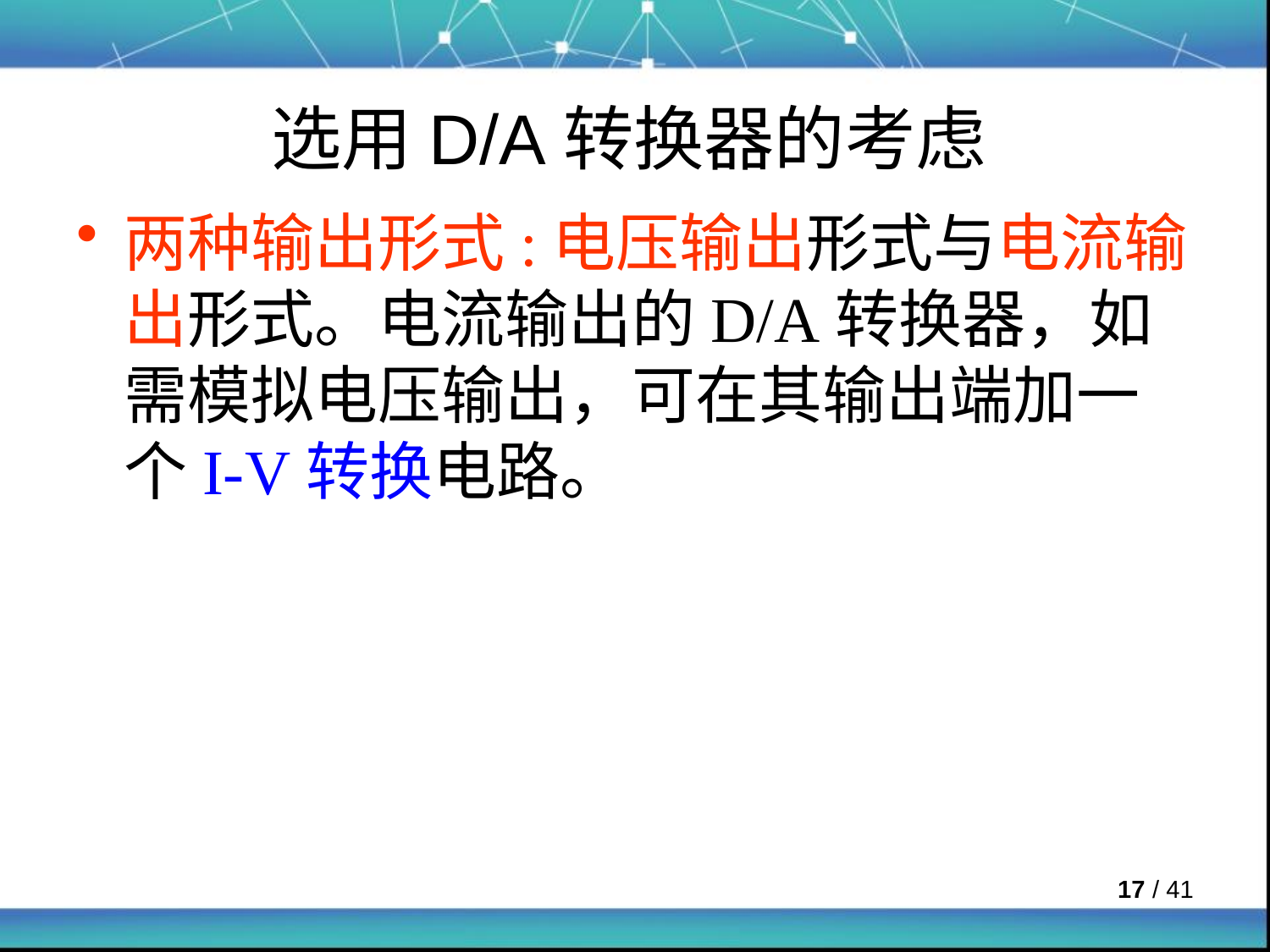

# 选用D/A转换器的考虑
两种输出形式:电压输出形式与电流输出形式。电流输出的D/A转换器，如需模拟电压输出，可在其输出端加一个I-V转换电路。

17 / 41